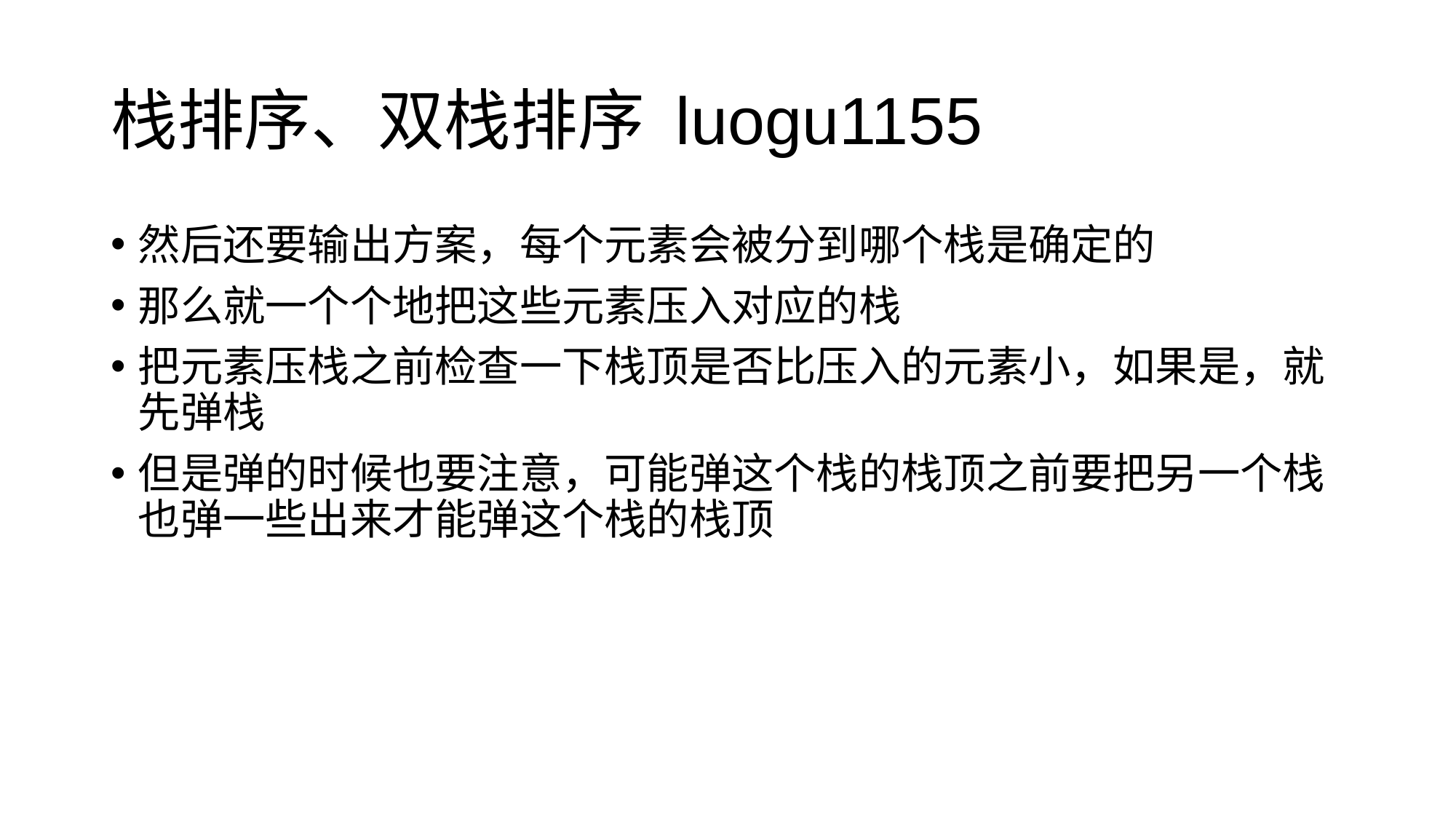

# 栈排序、双栈排序 luogu1155
然后还要输出方案，每个元素会被分到哪个栈是确定的
那么就一个个地把这些元素压入对应的栈
把元素压栈之前检查一下栈顶是否比压入的元素小，如果是，就先弹栈
但是弹的时候也要注意，可能弹这个栈的栈顶之前要把另一个栈也弹一些出来才能弹这个栈的栈顶